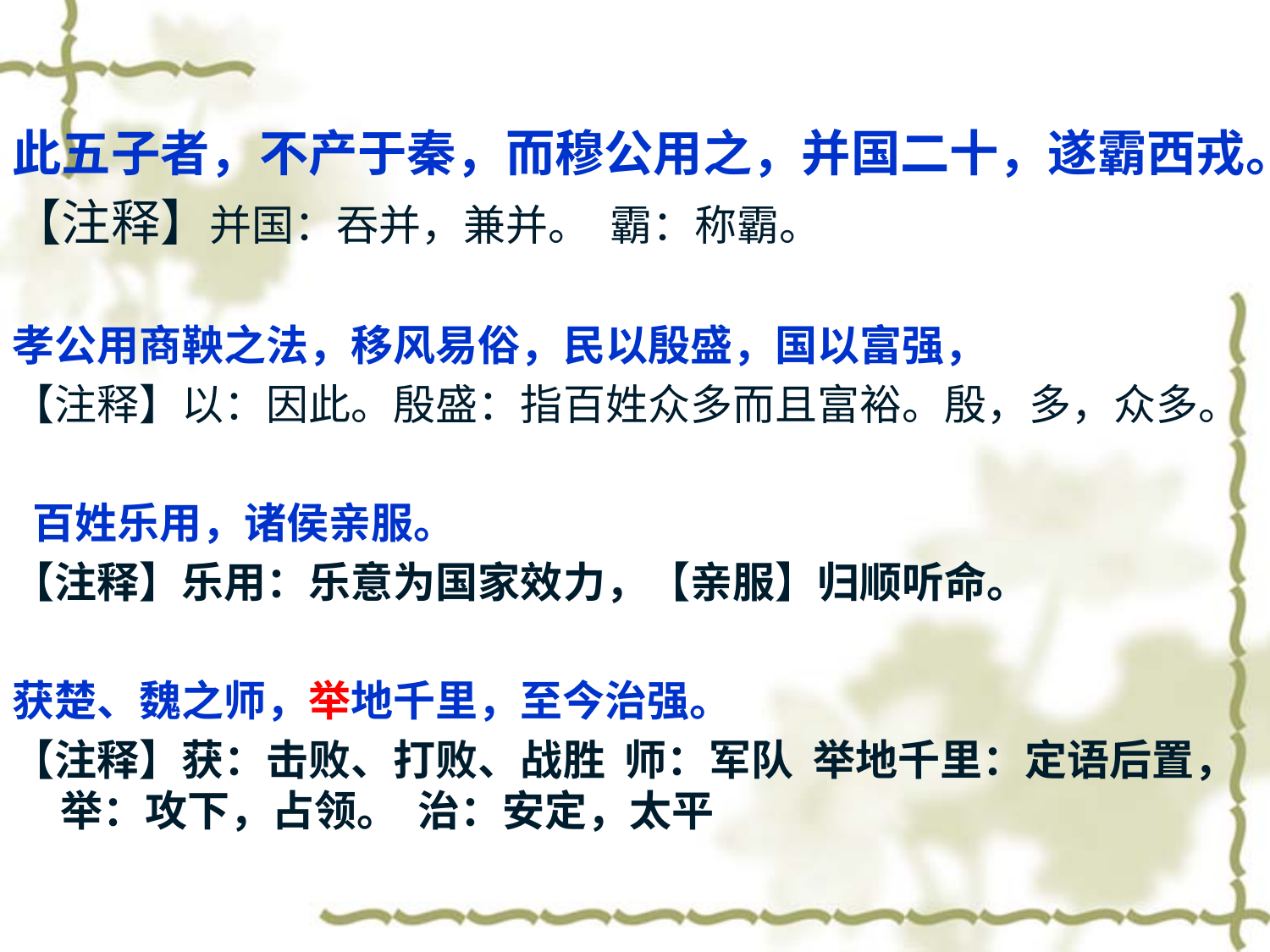

此五子者，不产于秦，而穆公用之，并国二十，遂霸西戎。
【注释】并国：吞并，兼并。  霸：称霸。

孝公用商鞅之法，移风易俗，民以殷盛，国以富强，
【注释】以：因此。殷盛：指百姓众多而且富裕。殷，多，众多。

 百姓乐用，诸侯亲服。
【注释】乐用：乐意为国家效力，【亲服】归顺听命。

获楚、魏之师，举地千里，至今治强。
【注释】获：击败、打败、战胜  师：军队  举地千里：定语后置，举：攻下，占领。  治：安定，太平

8